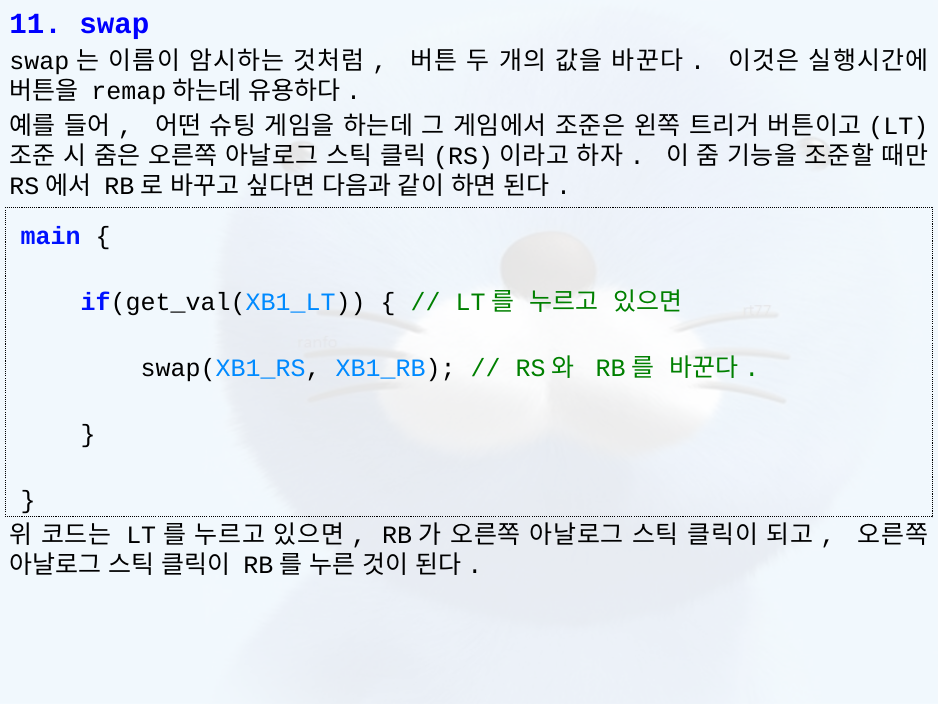

11. swap
swap는 이름이 암시하는 것처럼, 버튼 두 개의 값을 바꾼다. 이것은 실행시간에 버튼을 remap하는데 유용하다.
예를 들어, 어떤 슈팅 게임을 하는데 그 게임에서 조준은 왼쪽 트리거 버튼이고(LT) 조준 시 줌은 오른쪽 아날로그 스틱 클릭(RS)이라고 하자. 이 줌 기능을 조준할 때만 RS에서 RB로 바꾸고 싶다면 다음과 같이 하면 된다.

위 코드는 LT를 누르고 있으면, RB가 오른쪽 아날로그 스틱 클릭이 되고, 오른쪽 아날로그 스틱 클릭이 RB를 누른 것이 된다.

main {

    if(get_val(XB1_LT)) { // LT를 누르고 있으면

        swap(XB1_RS, XB1_RB); // RS와 RB를 바꾼다.

    }

}